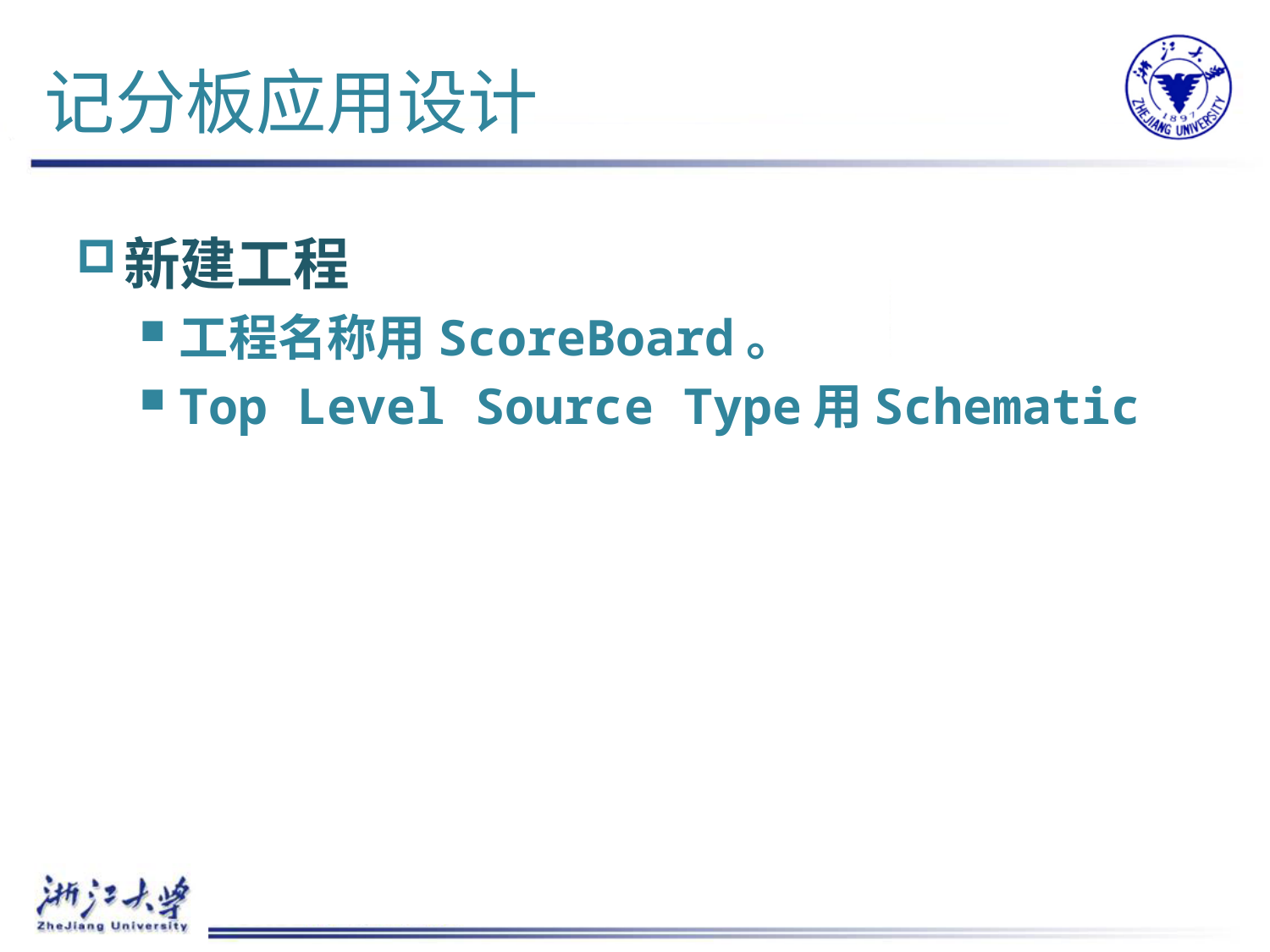

# 记分板应用设计
新建工程
工程名称用ScoreBoard。
Top Level Source Type用Schematic